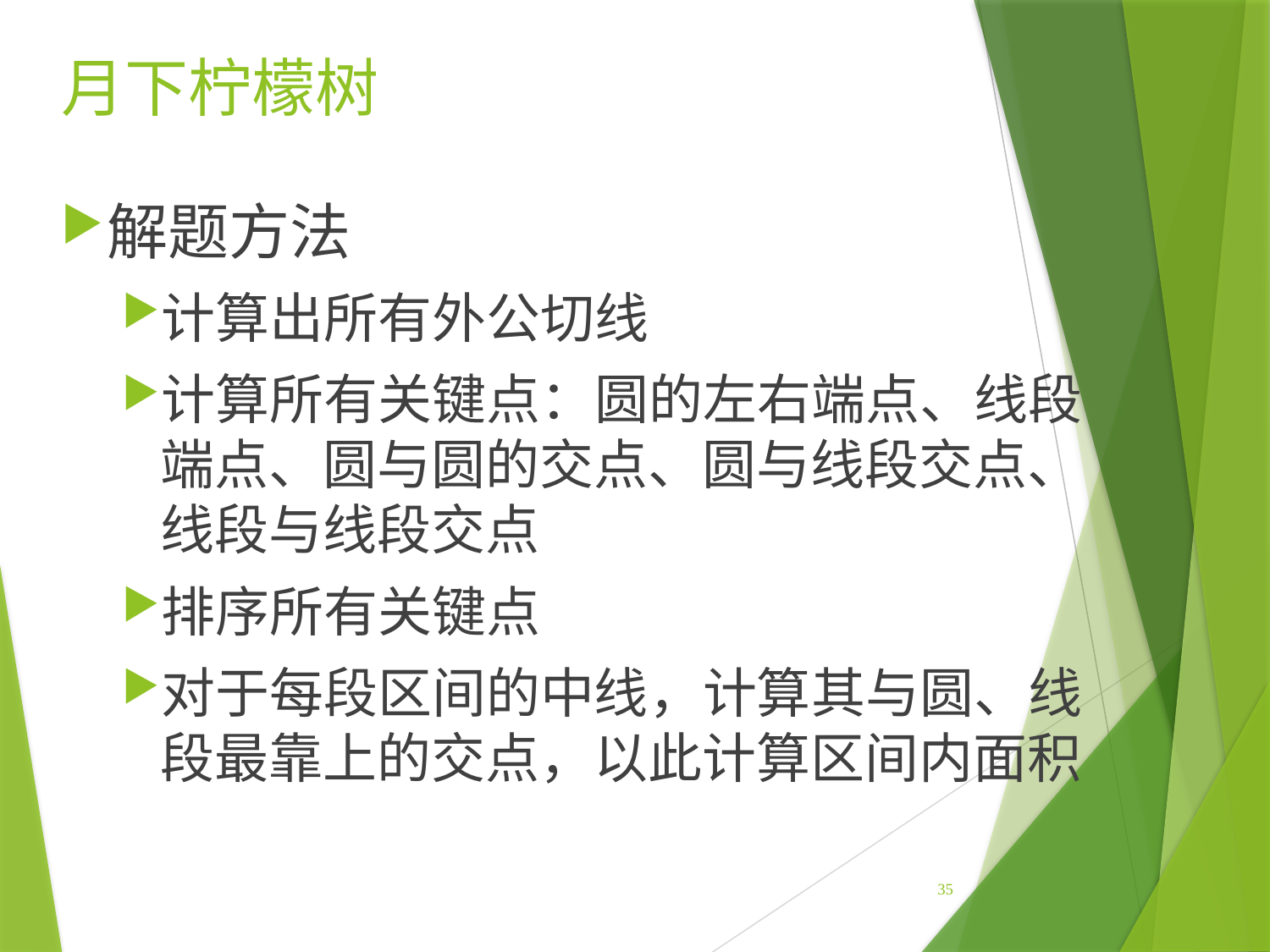

# 月下柠檬树
解题方法
计算出所有外公切线
计算所有关键点：圆的左右端点、线段端点、圆与圆的交点、圆与线段交点、线段与线段交点
排序所有关键点
对于每段区间的中线，计算其与圆、线段最靠上的交点，以此计算区间内面积
35